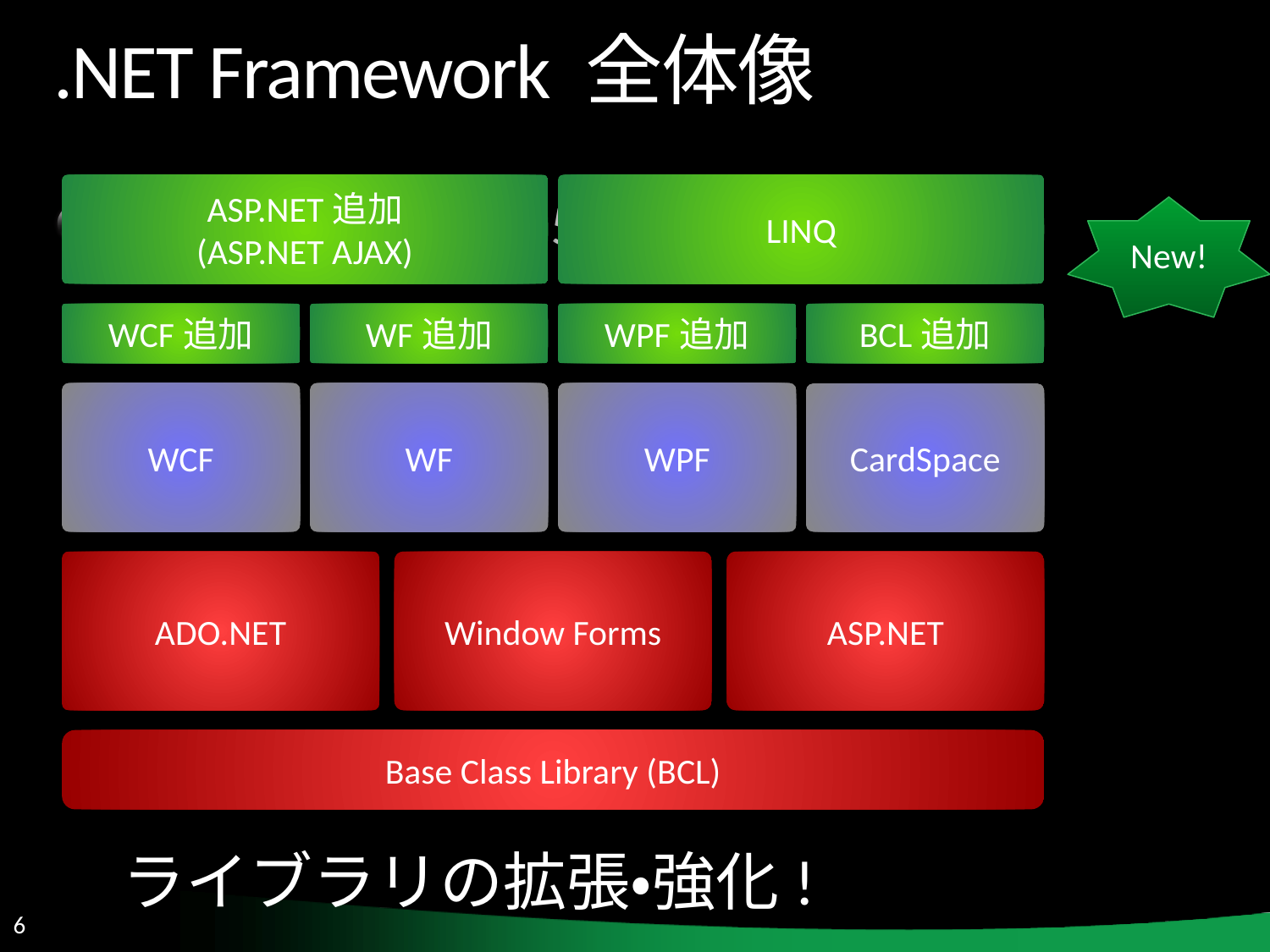

# .NET Framework 全体像
ASP.NET追加
(ASP.NET AJAX)
LINQ
WCF追加
WF追加
WPF追加
BCL追加
WCF
WF
WPF
CardSpace
ADO.NET
Window Forms
ASP.NET
Base Class Library (BCL)
.NET Framework 3.5 の構成
New!
ライブラリの拡張・強化!